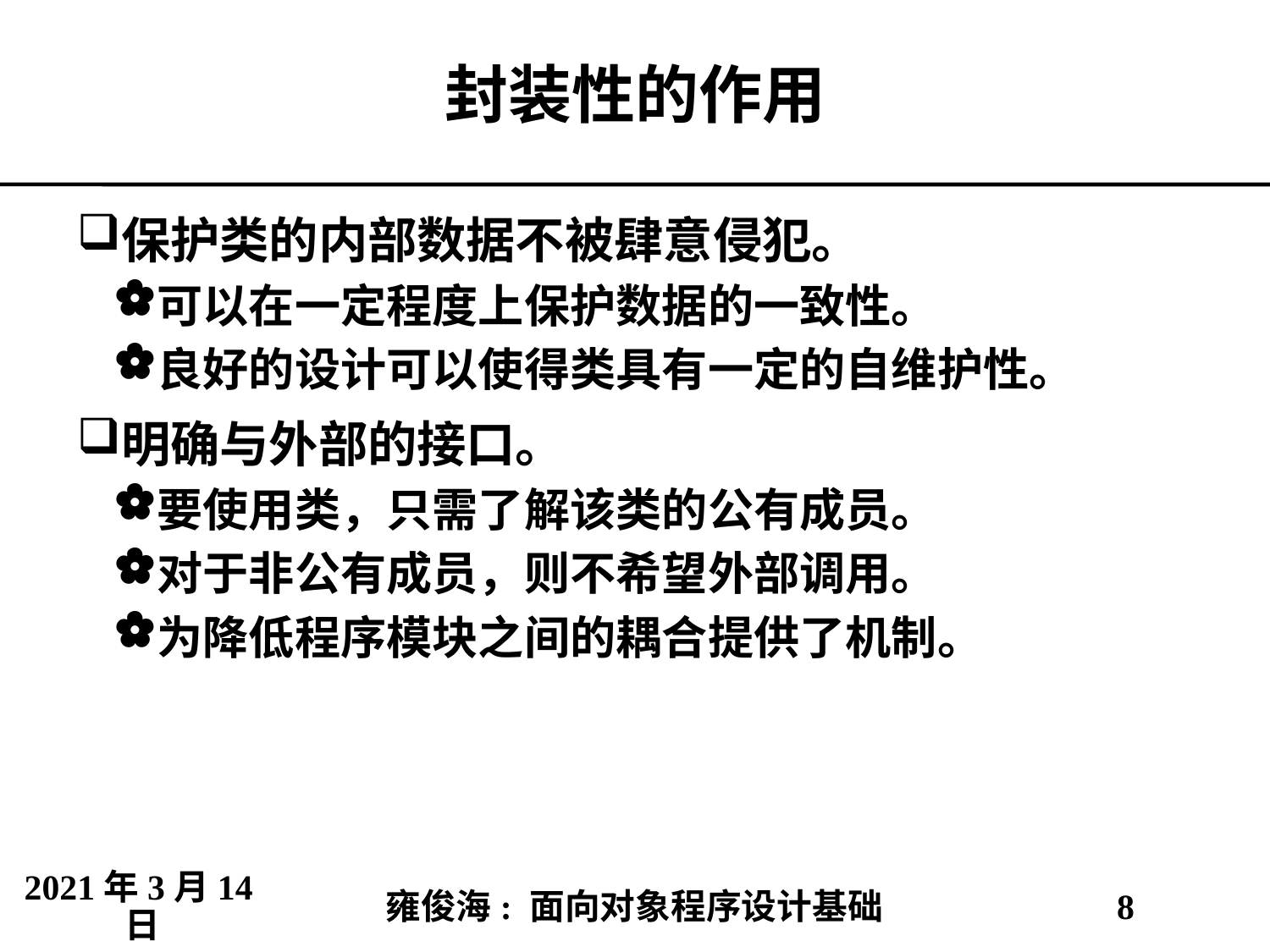

# 封装性的作用

保护类的内部数据不被肆意侵犯。
可以在一定程度上保护数据的一致性。
良好的设计可以使得类具有一定的自维护性。
明确与外部的接口。
要使用类，只需了解该类的公有成员。
对于非公有成员，则不希望外部调用。
为降低程序模块之间的耦合提供了机制。
2021年3月14日
雍俊海: 面向对象程序设计基础
8